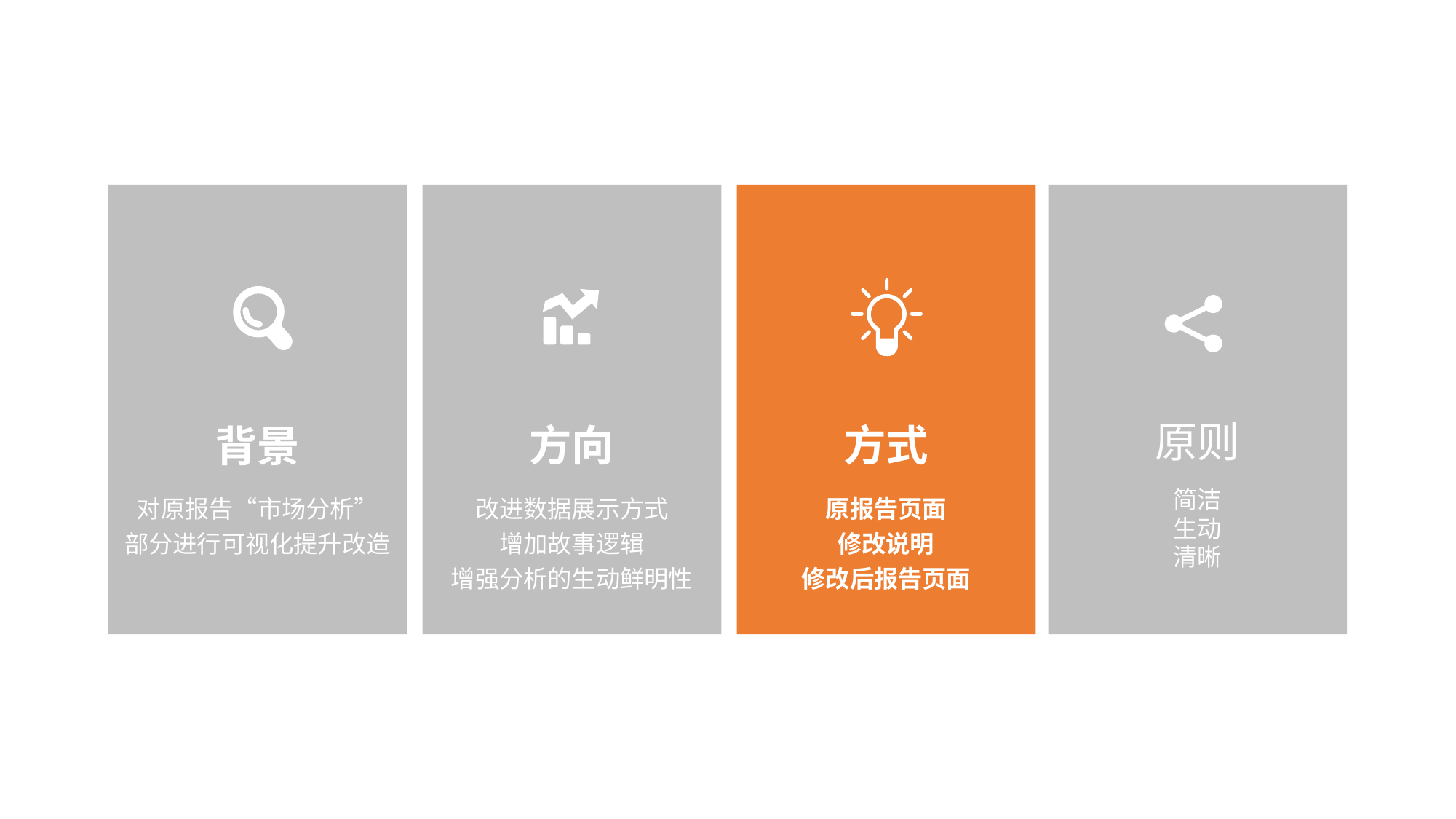

背景
对原报告“市场分析”
部分进行可视化提升改造
方向
改进数据展示方式
增加故事逻辑
增强分析的生动鲜明性
方式
原报告页面
修改说明
修改后报告页面
原则
简洁
生动
清晰